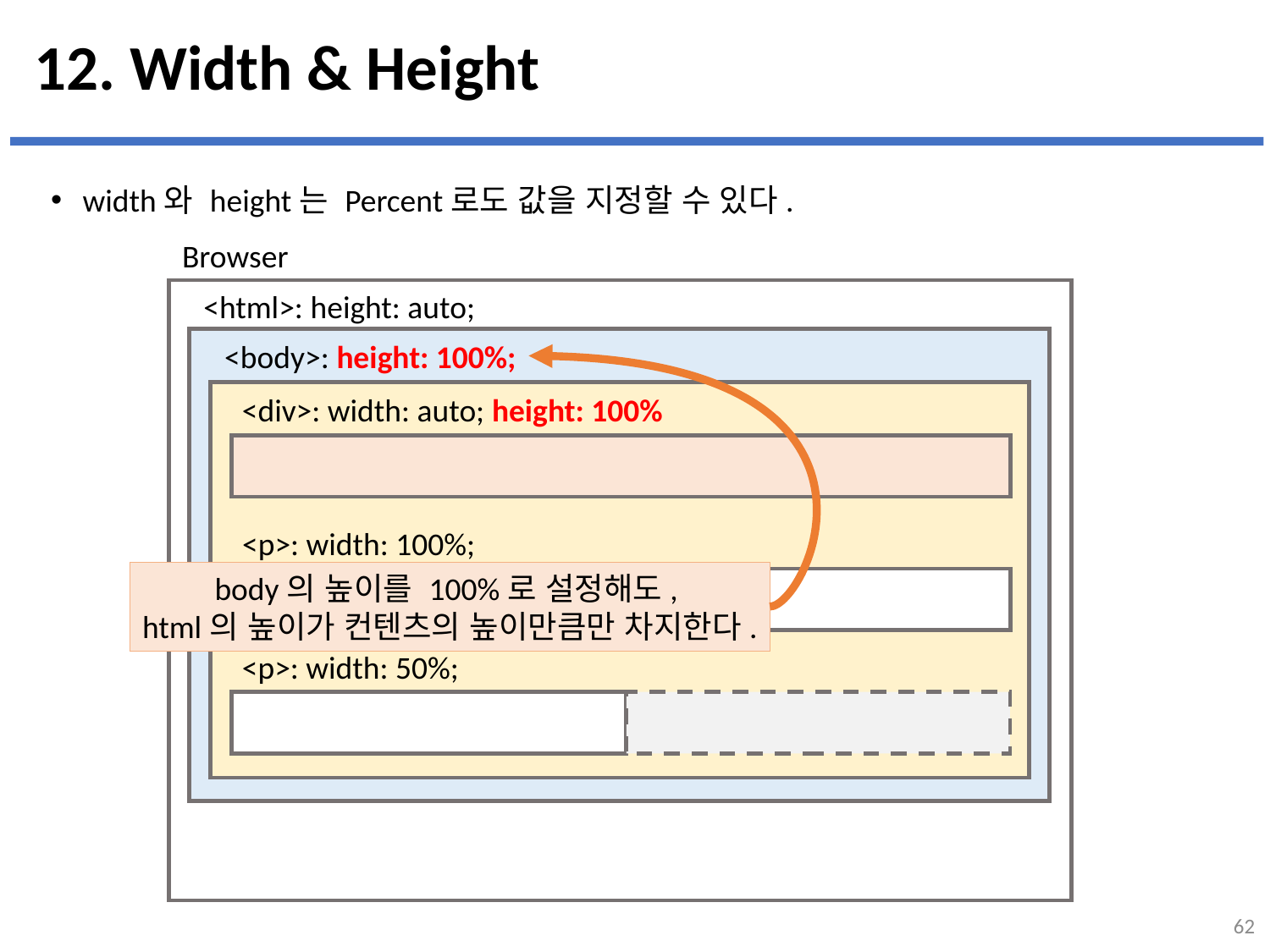

# 12. Width & Height
width와 height는 Percent로도 값을 지정할 수 있다.
Browser

<html>: height: auto;

<body>: height: 100%;

<div>: width: auto; height: 100%

<p>: width: 100%;
body의 높이를 100%로 설정해도,
html의 높이가 컨텐츠의 높이만큼만 차지한다.

<p>: width: 50%;

62